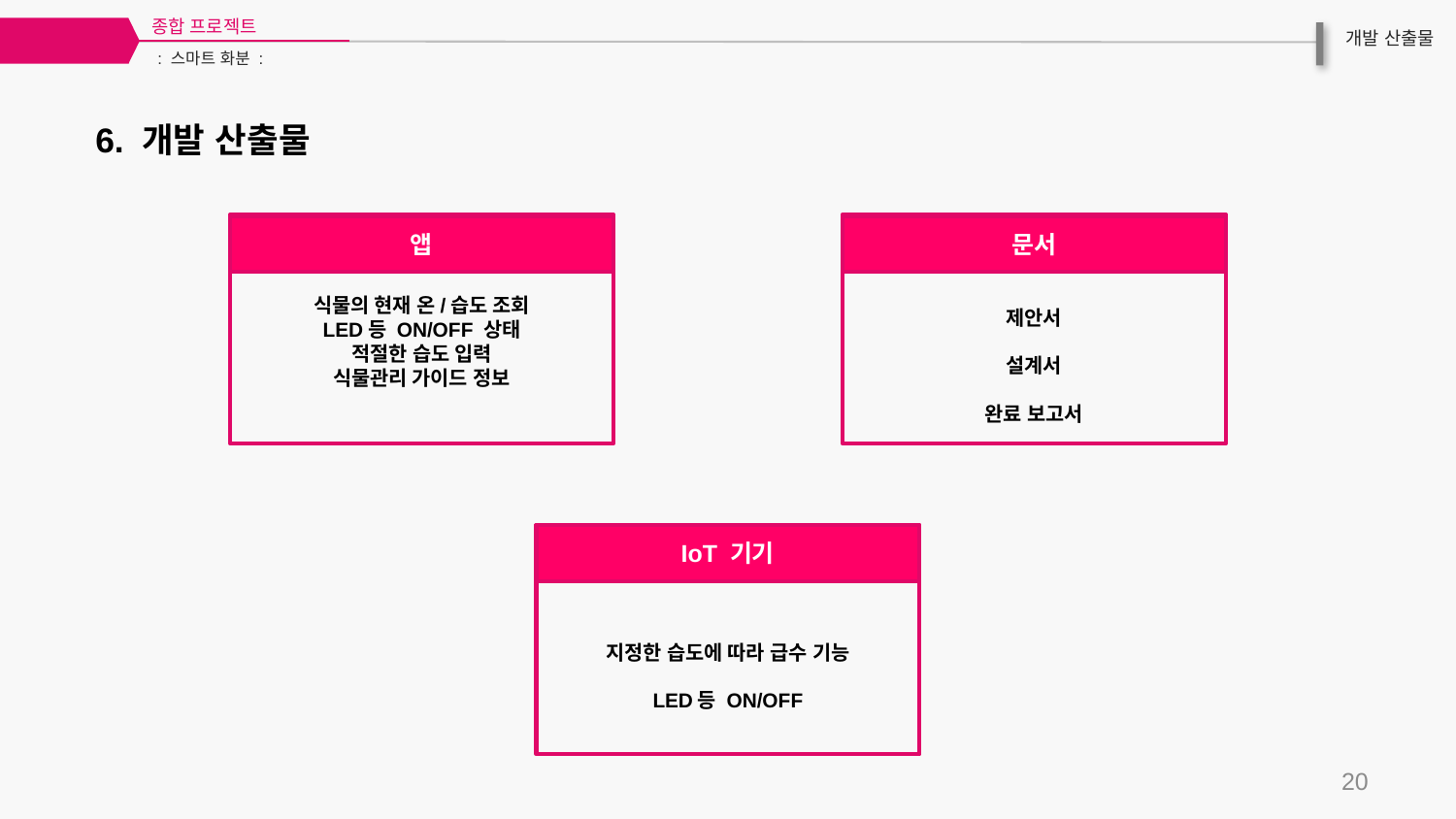

종합 프로젝트

06
개발 산출물

: 스마트 화분 :
6. 개발 산출물

식물의 현재 온/습도 조회
LED등 ON/OFF 상태
적절한 습도 입력
식물관리 가이드 정보

제안서

설계서

완료 보고서
앱
문서
IoT 기기

지정한 습도에 따라 급수 기능

LED등 ON/OFF
20